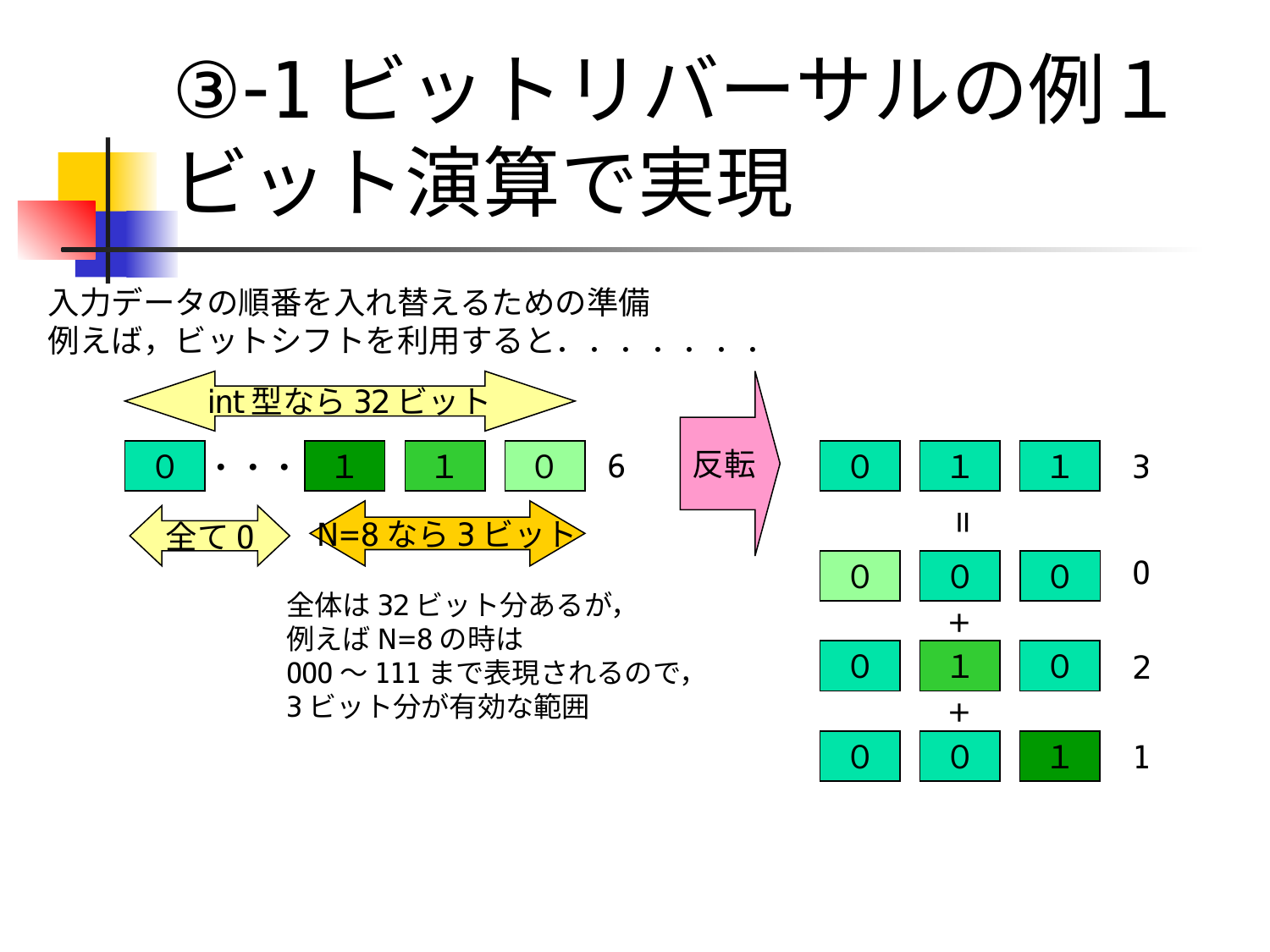

# ③-1ビットリバーサルの例１ ビット演算で実現
入力データの順番を入れ替えるための準備
例えば，ビットシフトを利用すると．．．．．．．
int型なら32ビット
反転
6
０
１
１
０
０
１
１
3
・・・
=
N=8なら3ビット
全て0
0
０
０
０
全体は32ビット分あるが，
例えばN=8の時は
000～111まで表現されるので，
3ビット分が有効な範囲
+
０
１
０
2
+
０
０
１
1